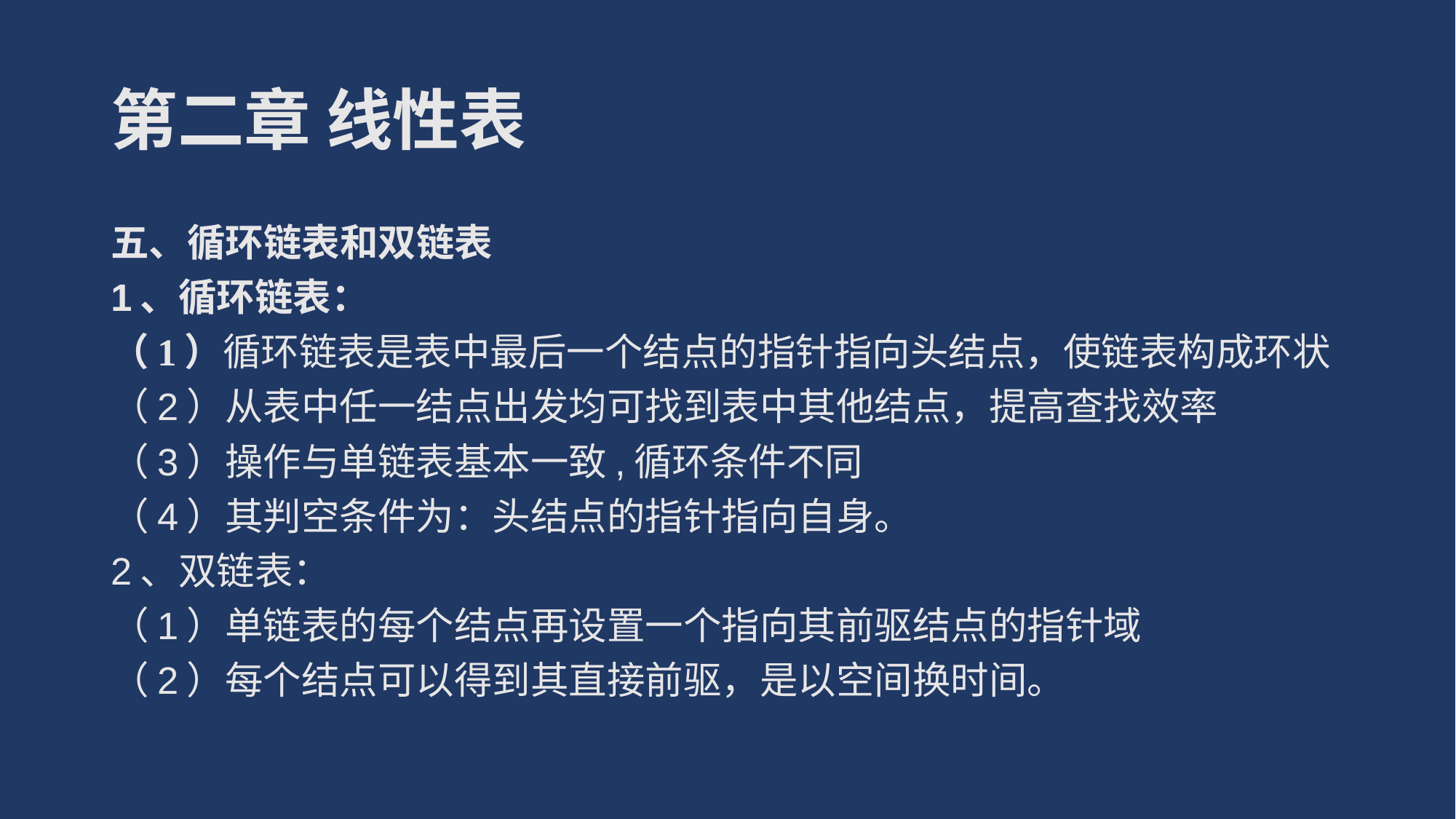

# 第二章 线性表
五、循环链表和双链表
1、循环链表：
（1）循环链表是表中最后一个结点的指针指向头结点，使链表构成环状
（2）从表中任一结点出发均可找到表中其他结点，提高查找效率
（3）操作与单链表基本一致,循环条件不同
（4）其判空条件为：头结点的指针指向自身。
2、双链表：
（1）单链表的每个结点再设置一个指向其前驱结点的指针域
（2）每个结点可以得到其直接前驱，是以空间换时间。